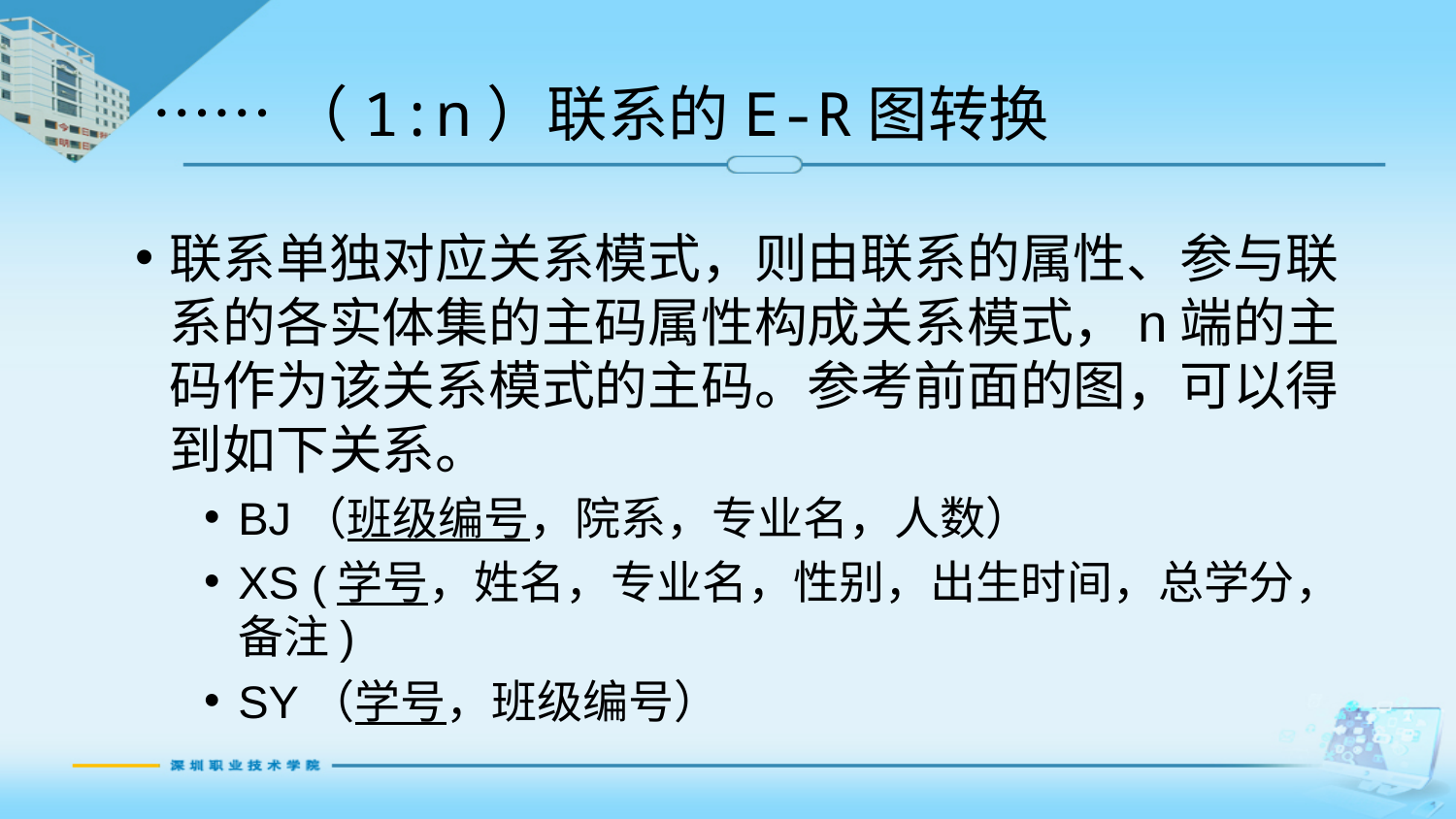

# ……（1:n）联系的E-R图转换
联系单独对应关系模式，则由联系的属性、参与联系的各实体集的主码属性构成关系模式，n端的主码作为该关系模式的主码。参考前面的图，可以得到如下关系。
BJ（班级编号，院系，专业名，人数）
XS (学号，姓名，专业名，性别，出生时间，总学分，备注)
SY（学号，班级编号）